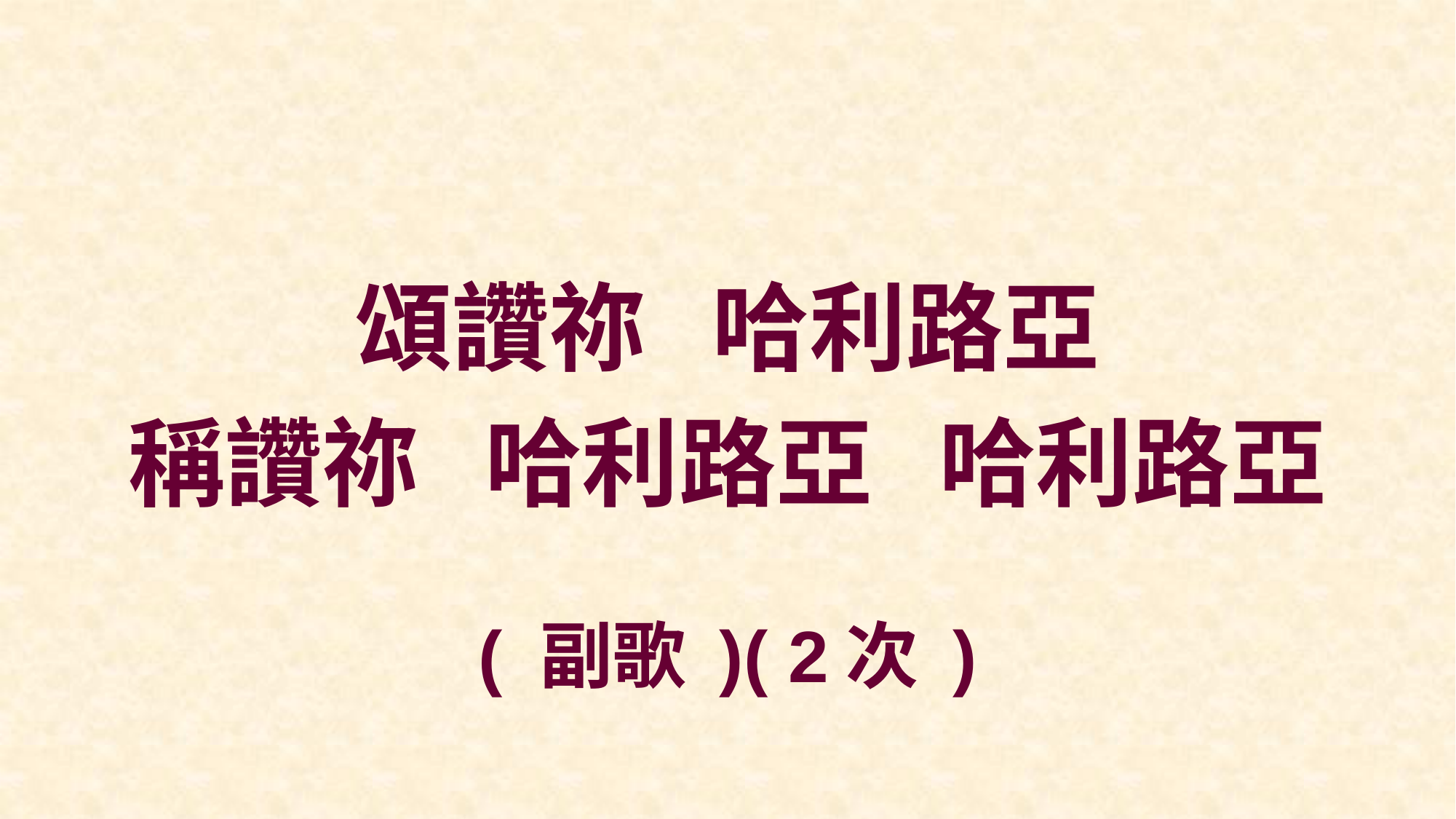

頌讚祢   哈利路亞
稱讚祢   哈利路亞   哈利路亞
( 副歌 )( 2次 )